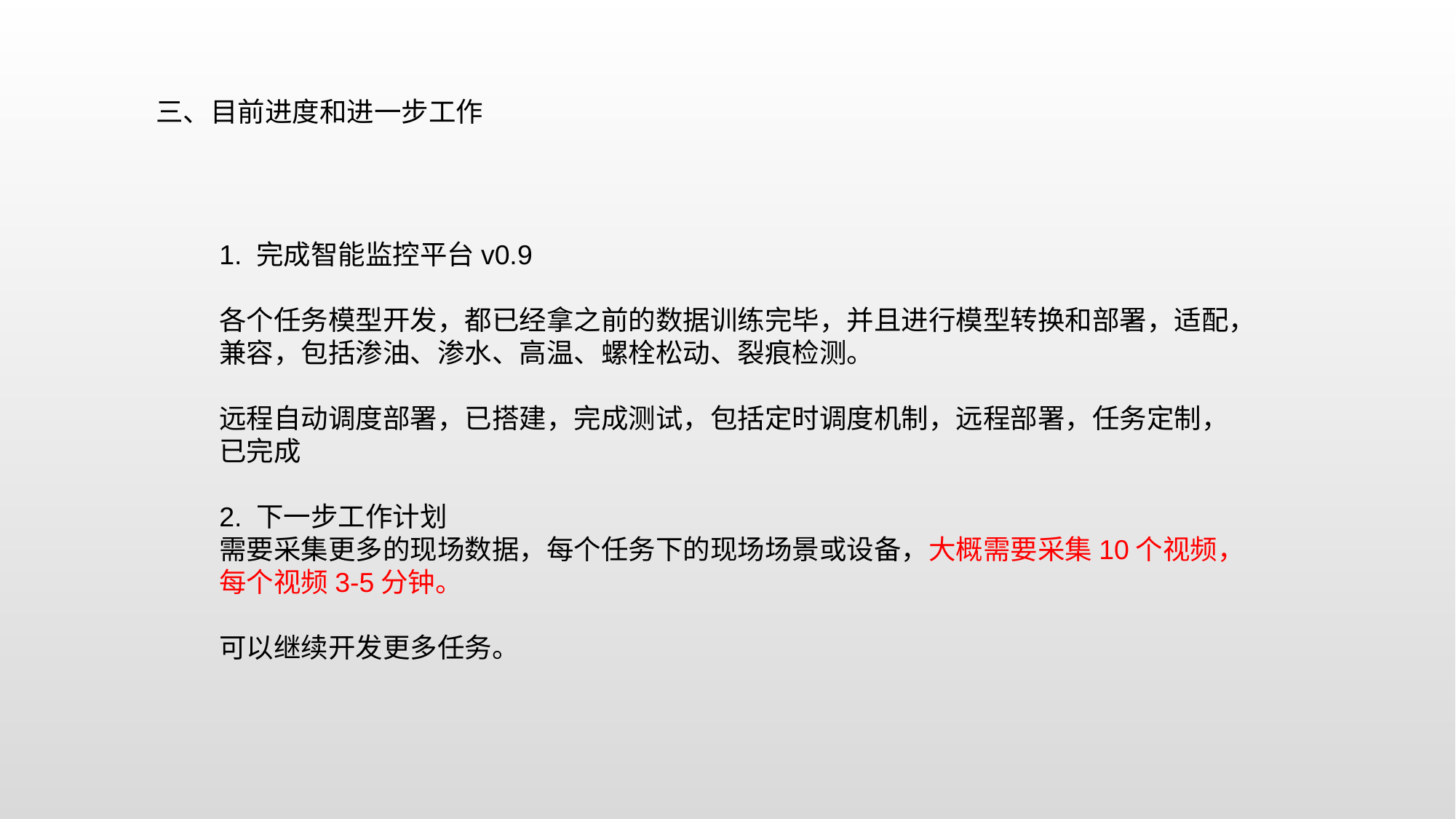

三、目前进度和进一步工作
1. 完成智能监控平台v0.9

各个任务模型开发，都已经拿之前的数据训练完毕，并且进行模型转换和部署，适配，兼容，包括渗油、渗水、高温、螺栓松动、裂痕检测。

远程自动调度部署，已搭建，完成测试，包括定时调度机制，远程部署，任务定制，已完成

2. 下一步工作计划
需要采集更多的现场数据，每个任务下的现场场景或设备，大概需要采集10个视频，每个视频3-5分钟。

可以继续开发更多任务。